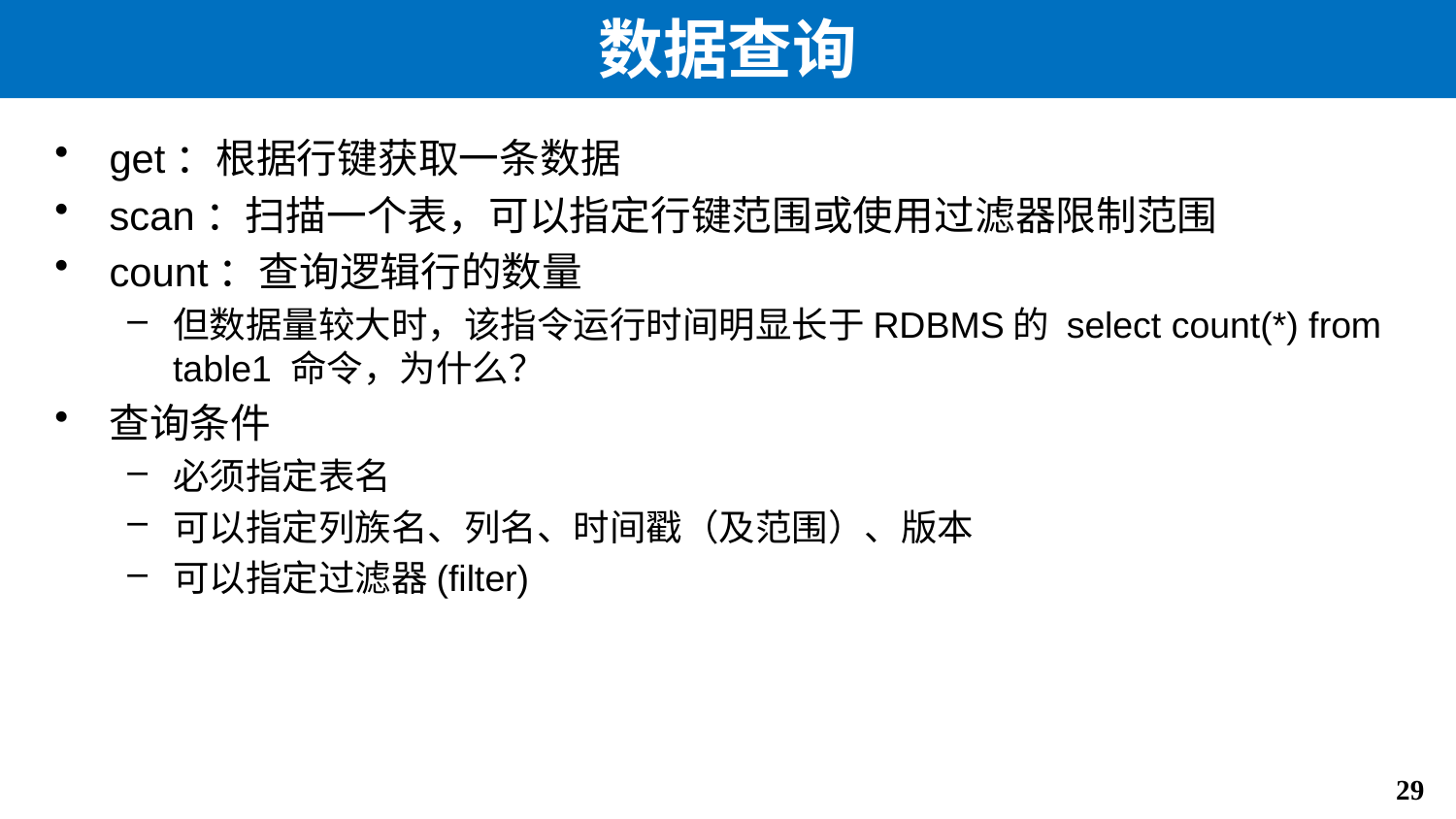

# 数据查询
get：根据行键获取一条数据
scan：扫描一个表，可以指定行键范围或使用过滤器限制范围
count：查询逻辑行的数量
但数据量较大时，该指令运行时间明显长于RDBMS的 select count(*) from table1 命令，为什么？
查询条件
必须指定表名
可以指定列族名、列名、时间戳（及范围）、版本
可以指定过滤器(filter)